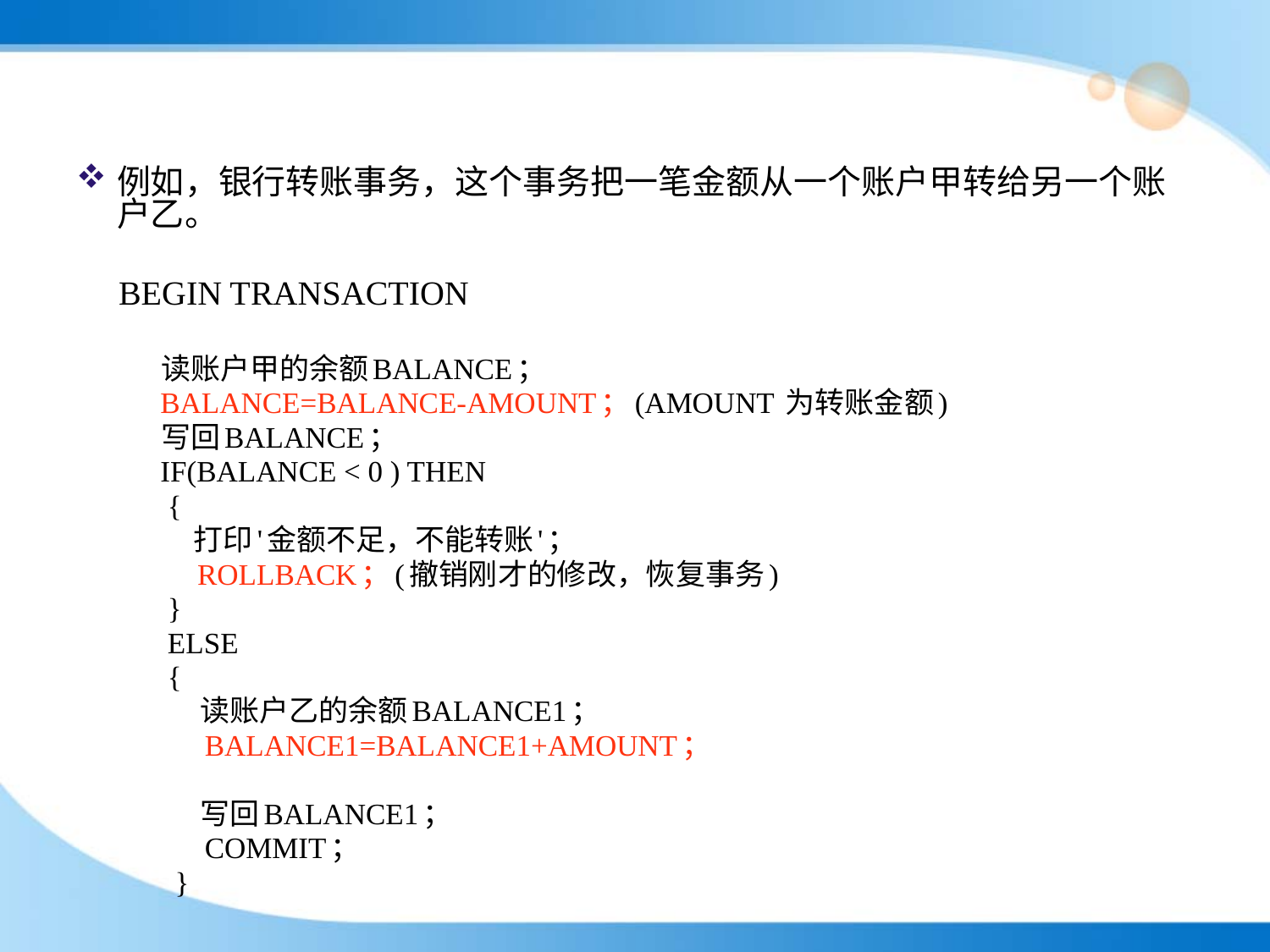

例如，银行转账事务，这个事务把一笔金额从一个账户甲转给另一个账户乙。

     BEGIN TRANSACTION

    读账户甲的余额BALANCE；
    BALANCE=BALANCE-AMOUNT；(AMOUNT 为转账金额)
    写回BALANCE；
    IF(BALANCE < 0 ) THEN
     {
         打印'金额不足，不能转账'；
         ROLLBACK；(撤销刚才的修改，恢复事务)
     }
     ELSE
     {
          读账户乙的余额BALANCE1；
          BALANCE1=BALANCE1+AMOUNT；

          写回BALANCE1；
          COMMIT；
      }